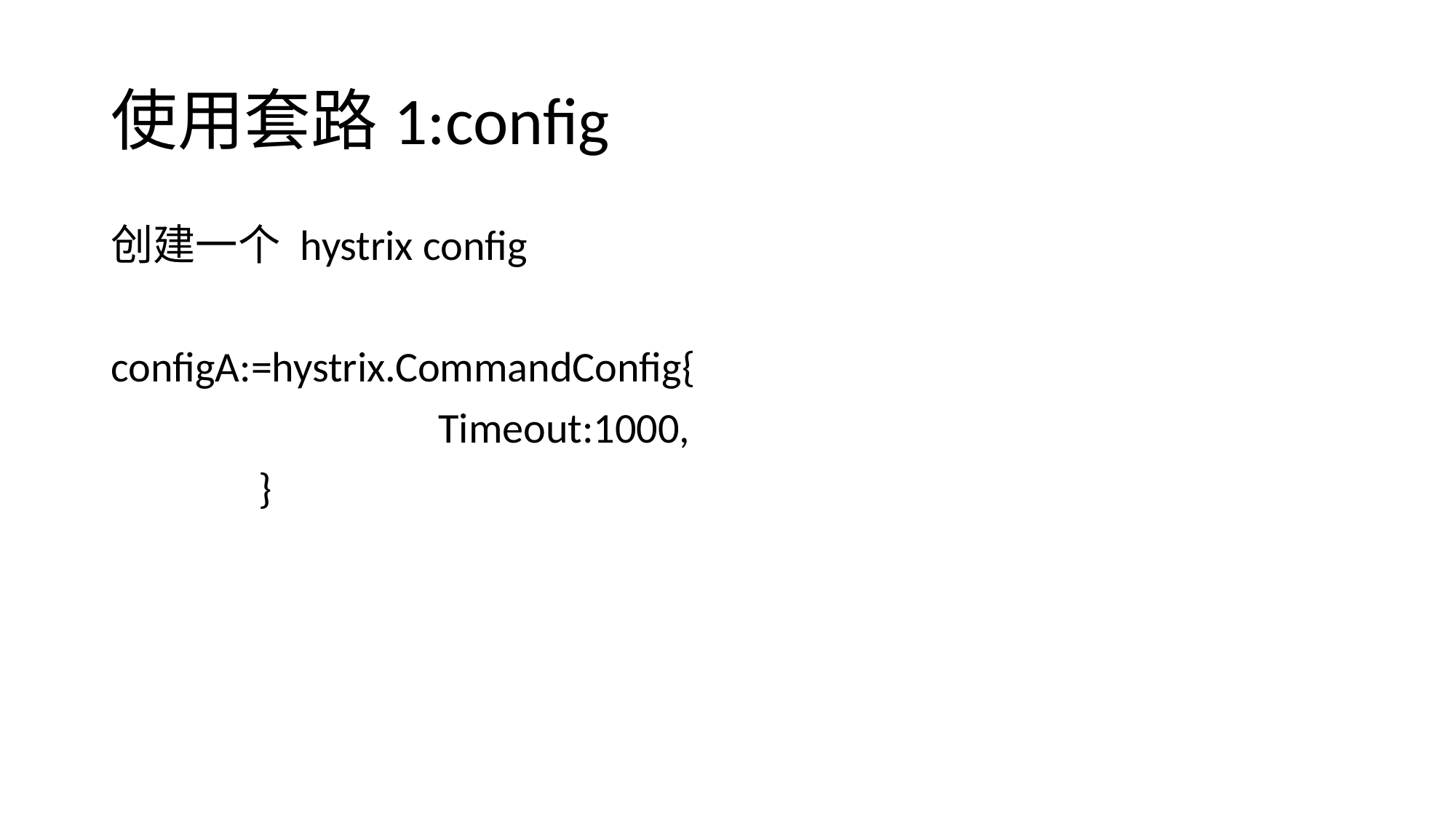

# 使用套路1:config
创建一个 hystrix config

configA:=hystrix.CommandConfig{
			Timeout:1000,
	    }